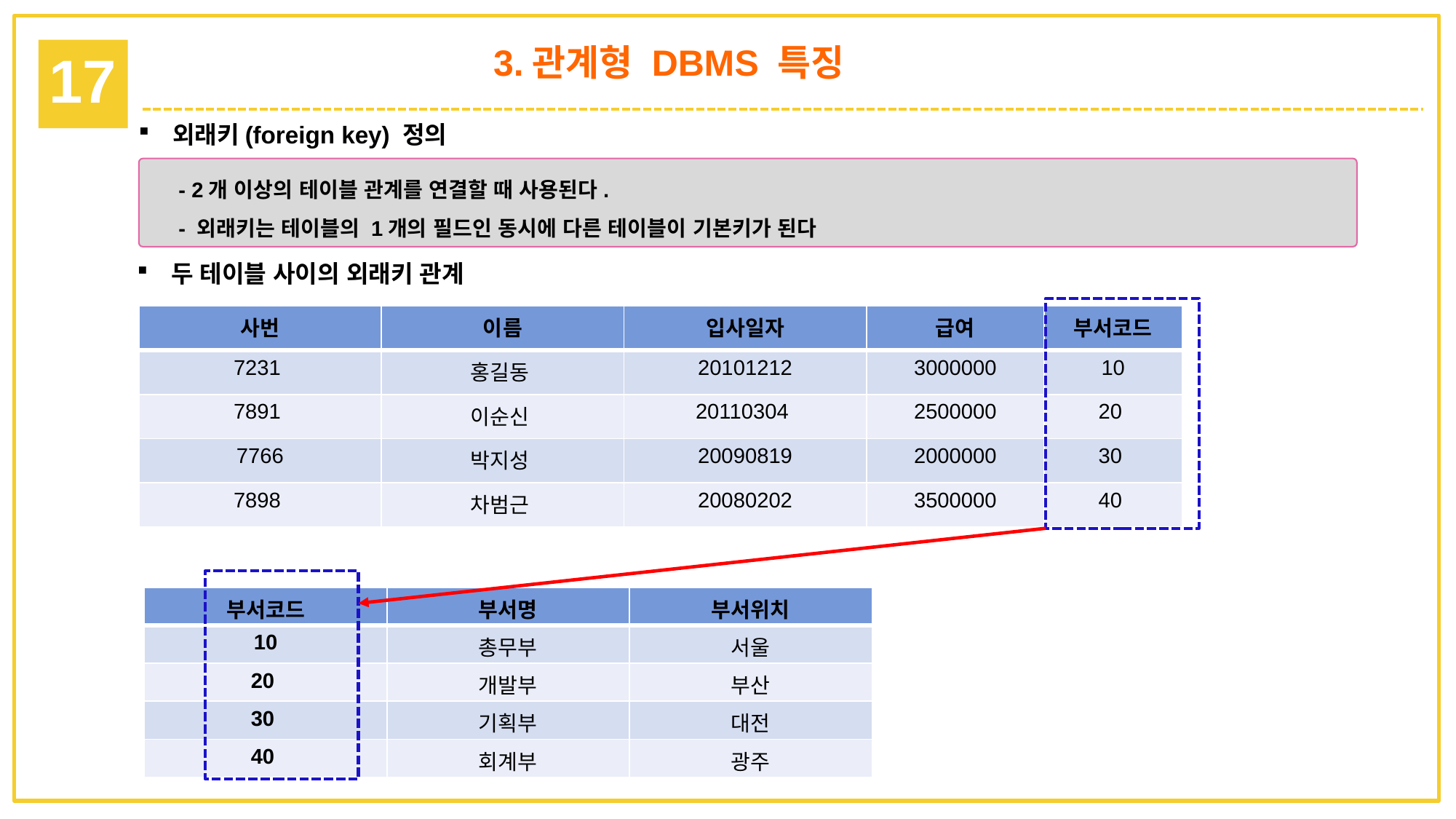

3.관계형 DBMS 특징
17

외래키(foreign key) 정의

  - 2개 이상의 테이블 관계를 연결할 때 사용된다.
  - 외래키는 테이블의 1개의 필드인 동시에 다른 테이블이 기본키가 된다
두 테이블 사이의 외래키 관계

| 사번 | 이름 | 입사일자 | 급여 | 부서코드 |
| --- | --- | --- | --- | --- |
| 7231 | 홍길동 | 20101212 | 3000000 | 10 |
| 7891 | 이순신 | 20110304 | 2500000 | 20 |
| 7766 | 박지성 | 20090819 | 2000000 | 30 |
| 7898 | 차범근 | 20080202 | 3500000 | 40 |

| 부서코드 | 부서명 | 부서위치 |
| --- | --- | --- |
| 10 | 총무부 | 서울 |
| 20 | 개발부 | 부산 |
| 30 | 기획부 | 대전 |
| 40 | 회계부 | 광주 |